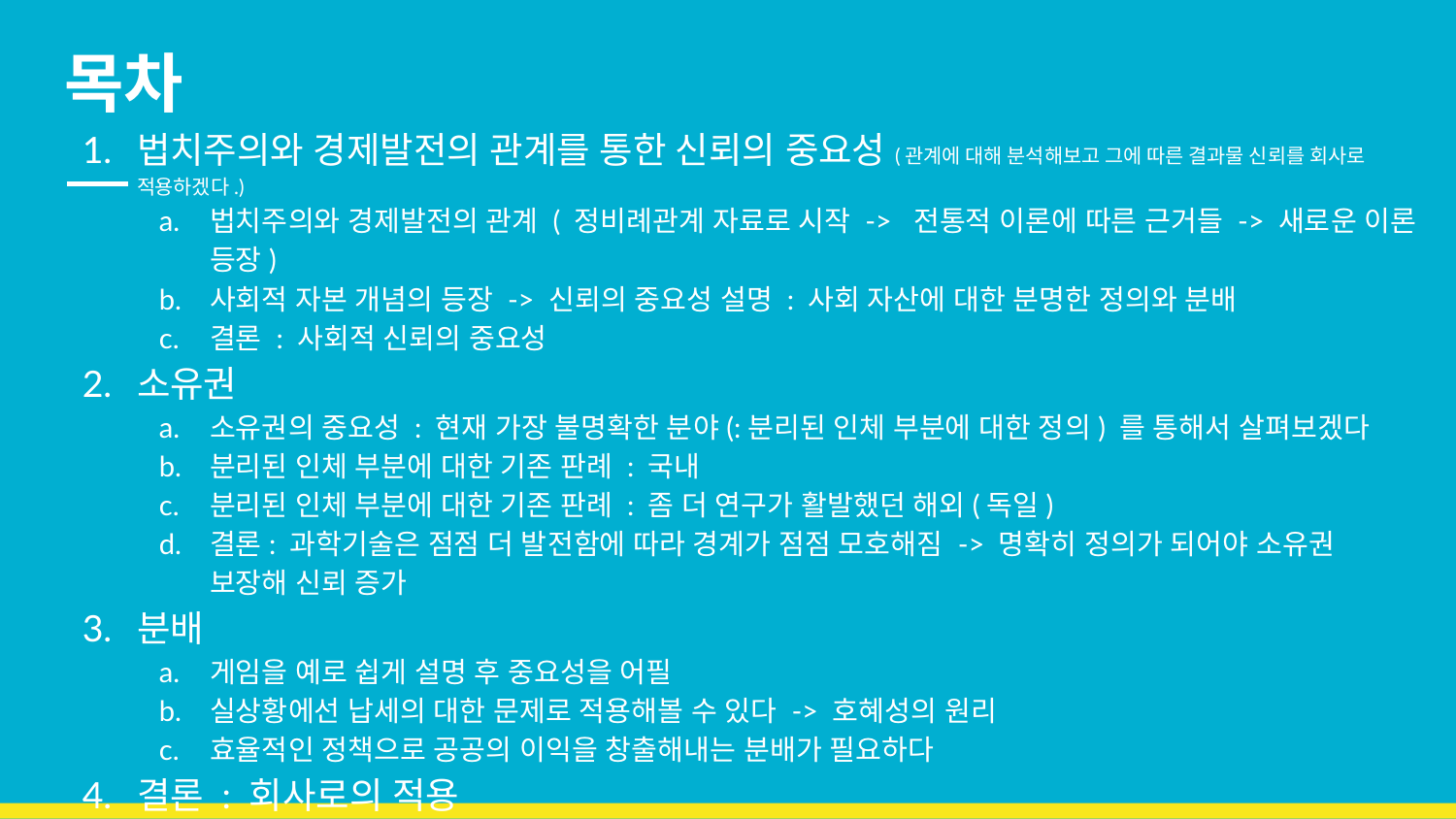

# 목차
법치주의와 경제발전의 관계를 통한 신뢰의 중요성(관계에 대해 분석해보고 그에 따른 결과물 신뢰를 회사로 적용하겠다.)
법치주의와 경제발전의 관계 ( 정비례관계 자료로 시작 ->  전통적 이론에 따른 근거들 -> 새로운 이론 등장)
사회적 자본 개념의 등장 -> 신뢰의 중요성 설명 : 사회 자산에 대한 분명한 정의와 분배
결론 : 사회적 신뢰의 중요성
소유권
소유권의 중요성 : 현재 가장 불명확한 분야(:분리된 인체 부분에 대한 정의) 를 통해서 살펴보겠다
분리된 인체 부분에 대한 기존 판례 : 국내
분리된 인체 부분에 대한 기존 판례 : 좀 더 연구가 활발했던 해외(독일)
결론: 과학기술은 점점 더 발전함에 따라 경계가 점점 모호해짐 -> 명확히 정의가 되어야 소유권 보장해 신뢰 증가
분배
게임을 예로 쉽게 설명 후 중요성을 어필
실상황에선 납세의 대한 문제로 적용해볼 수 있다 -> 호혜성의 원리
효율적인 정책으로 공공의 이익을 창출해내는 분배가 필요하다
결론 : 회사로의 적용
소유권 : 자동차 생체 인식 시동. 유전자 해킹에 대한 위험(자동차에 대한 소유권한 침해). 방안.
분배 -> 호혜성의 원리에 의해 좋은 서비스로 고객과의 신뢰를 기반으로한 유대관계 형성